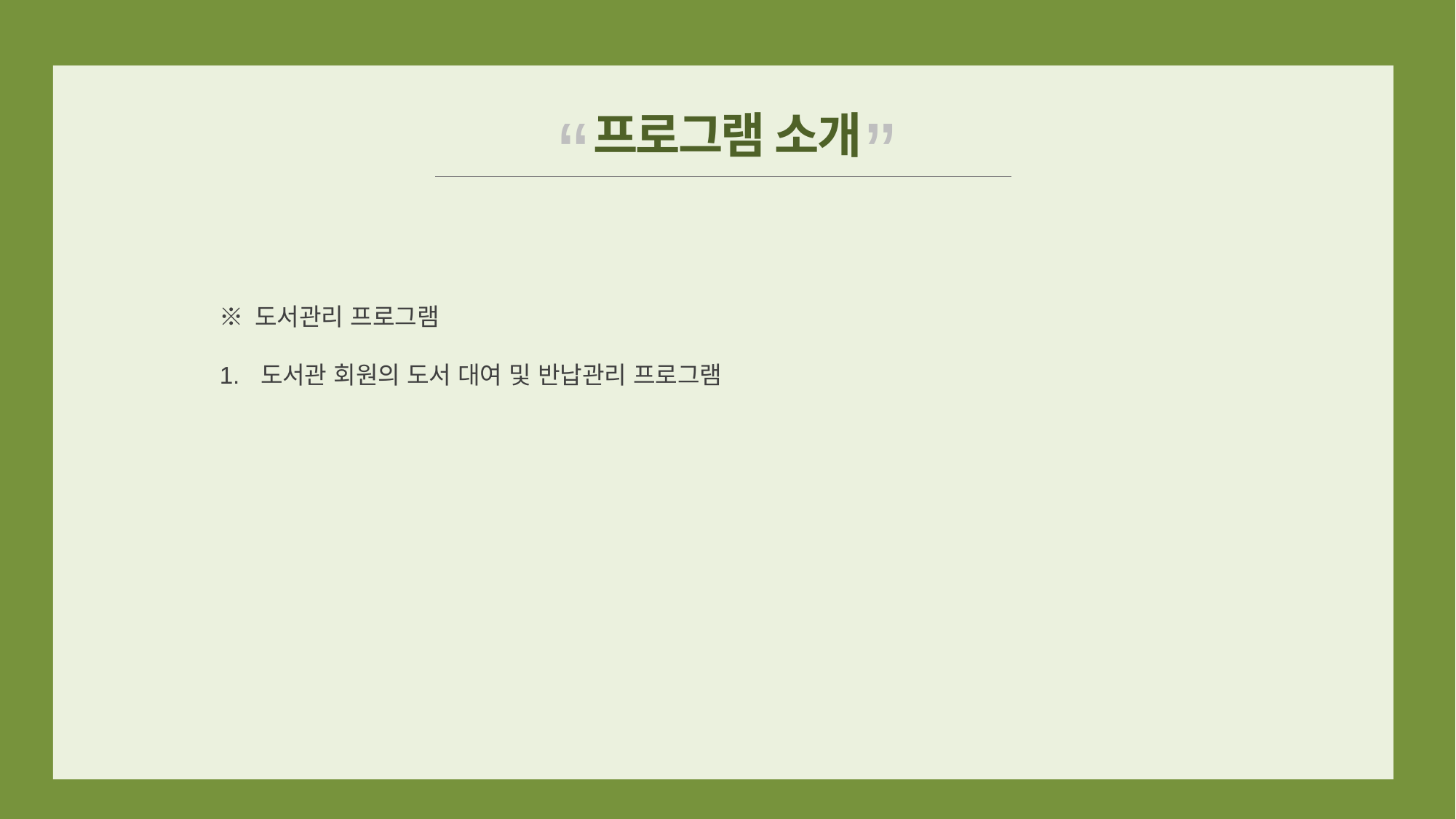

“           ”
프로그램 소개
※ 도서관리 프로그램

도서관 회원의 도서 대여 및 반납관리 프로그램